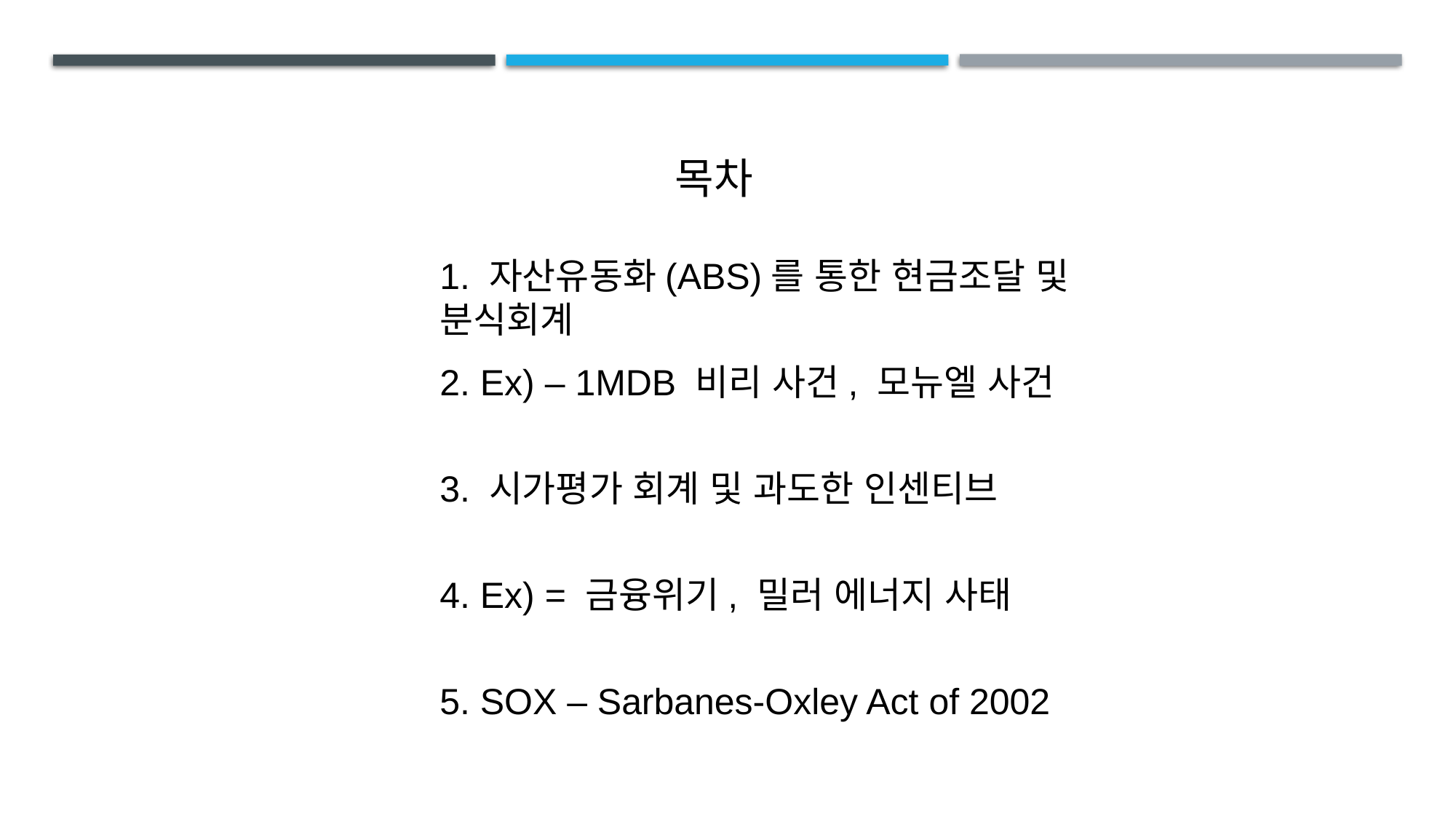

목차
1. 자산유동화(ABS)를 통한 현금조달 및 분식회계
2. Ex) – 1MDB 비리 사건, 모뉴엘 사건
3. 시가평가 회계 및 과도한 인센티브
4. Ex) = 금융위기, 밀러 에너지 사태
5. SOX – Sarbanes-Oxley Act of 2002